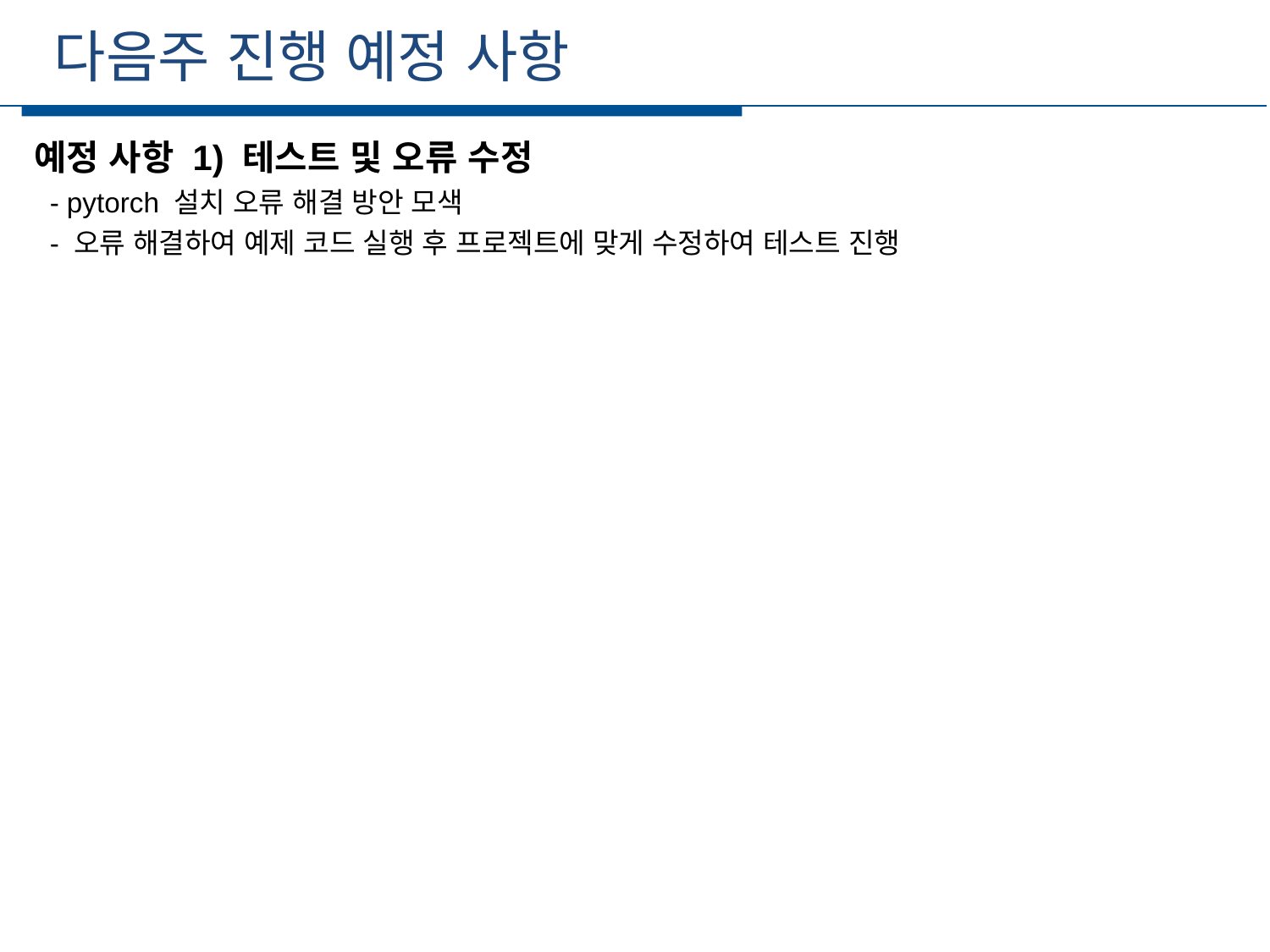

다음주 진행 예정 사항
세부일정

예정 사항 1) 테스트 및 오류 수정
  - pytorch 설치 오류 해결 방안 모색
  - 오류 해결하여 예제 코드 실행 후 프로젝트에 맞게 수정하여 테스트 진행